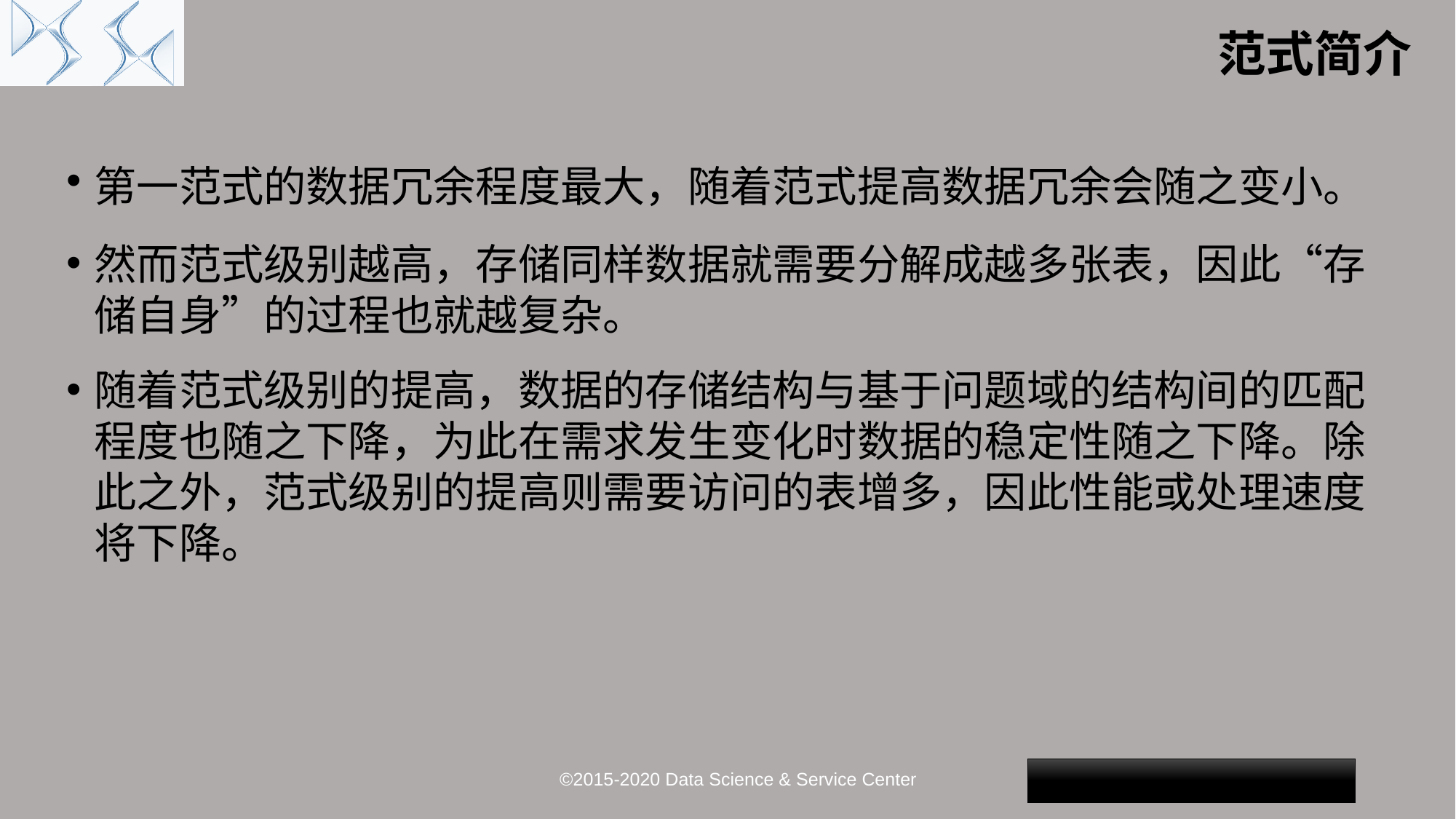

# 范式简介
第一范式的数据冗余程度最大，随着范式提高数据冗余会随之变小。
然而范式级别越高，存储同样数据就需要分解成越多张表，因此“存储自身”的过程也就越复杂。
随着范式级别的提高，数据的存储结构与基于问题域的结构间的匹配程度也随之下降，为此在需求发生变化时数据的稳定性随之下降。除此之外，范式级别的提高则需要访问的表增多，因此性能或处理速度将下降。

©2015-2020 Data Science & Service Center
12